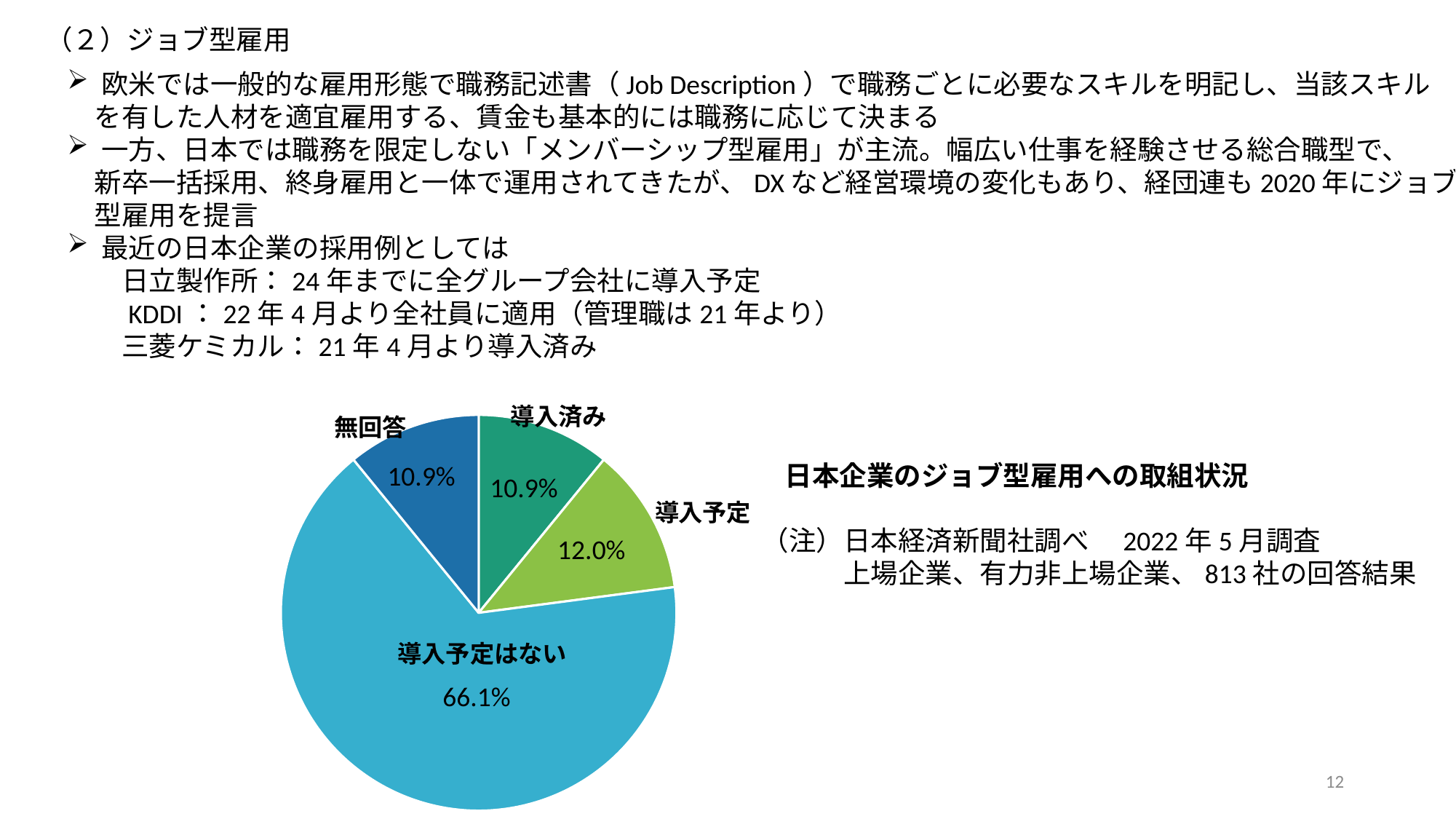

（２）ジョブ型雇用
欧米では一般的な雇用形態で職務記述書（Job Description）で職務ごとに必要なスキルを明記し、当該スキル
　を有した人材を適宜雇用する、賃金も基本的には職務に応じて決まる
一方、日本では職務を限定しない「メンバーシップ型雇用」が主流。幅広い仕事を経験させる総合職型で、
　新卒一括採用、終身雇用と一体で運用されてきたが、DXなど経営環境の変化もあり、経団連も2020年にジョブ
　型雇用を提言
最近の日本企業の採用例としては
　　日立製作所：24年までに全グループ会社に導入予定
　　KDDI：22年4月より全社員に適用（管理職は21年より）
　　三菱ケミカル：21年4月より導入済み

導入済み

### Chart

| Category | 列1 |
|---|---|
| 導入済み | 10.9 |
| 導入予定 | 12.0 |
| 導入予定なし | 66.1 |
| 無回答 | 10.9 |
無回答
10.9%
日本企業のジョブ型雇用への取組状況
10.9%
（注）日本経済新聞社調べ　2022年5月調査
　　　上場企業、有力非上場企業、813社の回答結果

12.0%
導入予定はない
66.1%
12